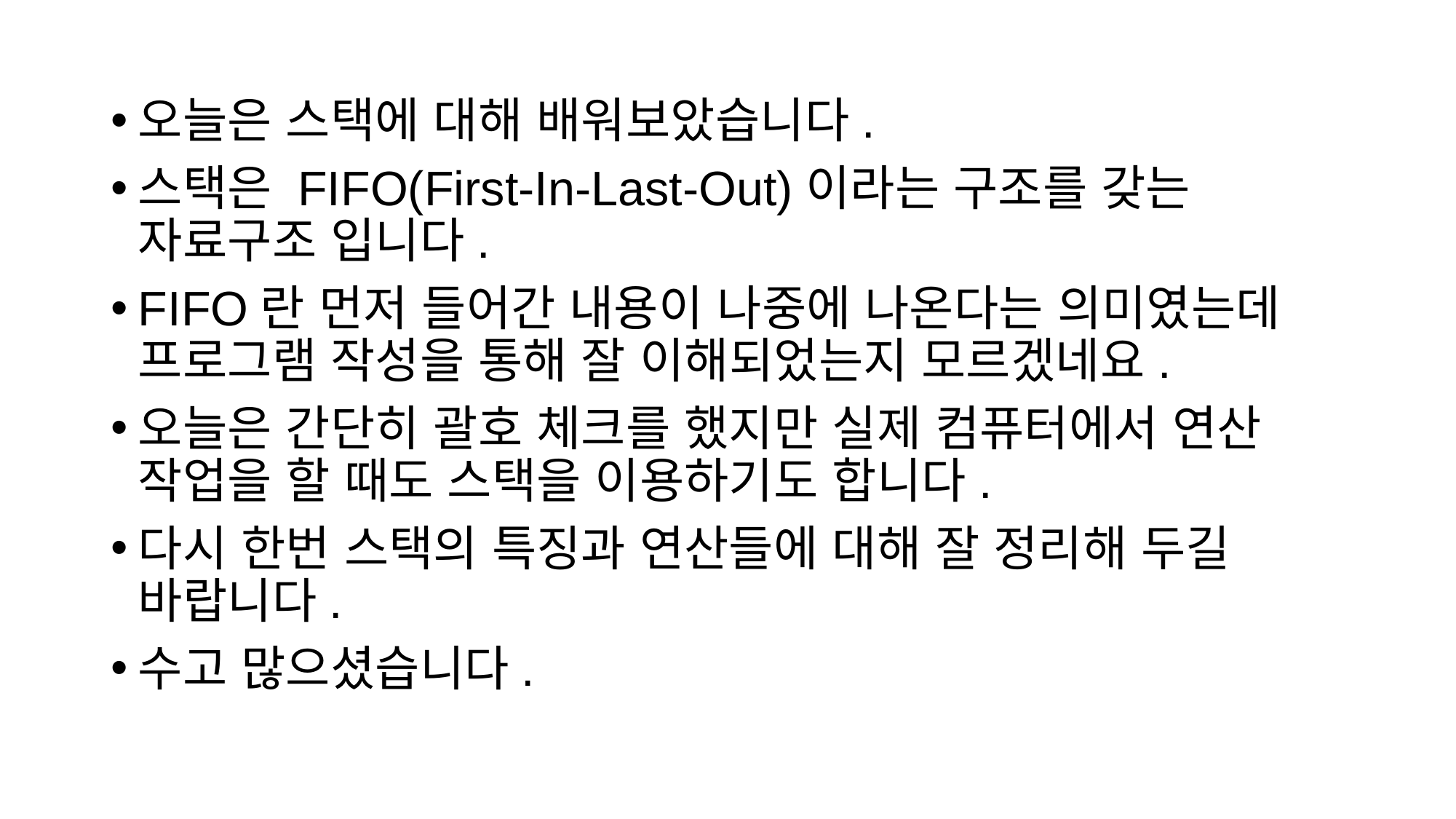

오늘은 스택에 대해 배워보았습니다.
스택은 FIFO(First-In-Last-Out)이라는 구조를 갖는 자료구조 입니다.
FIFO란 먼저 들어간 내용이 나중에 나온다는 의미였는데 프로그램 작성을 통해 잘 이해되었는지 모르겠네요.
오늘은 간단히 괄호 체크를 했지만 실제 컴퓨터에서 연산 작업을 할 때도 스택을 이용하기도 합니다.
다시 한번 스택의 특징과 연산들에 대해 잘 정리해 두길  바랍니다.
수고 많으셨습니다.